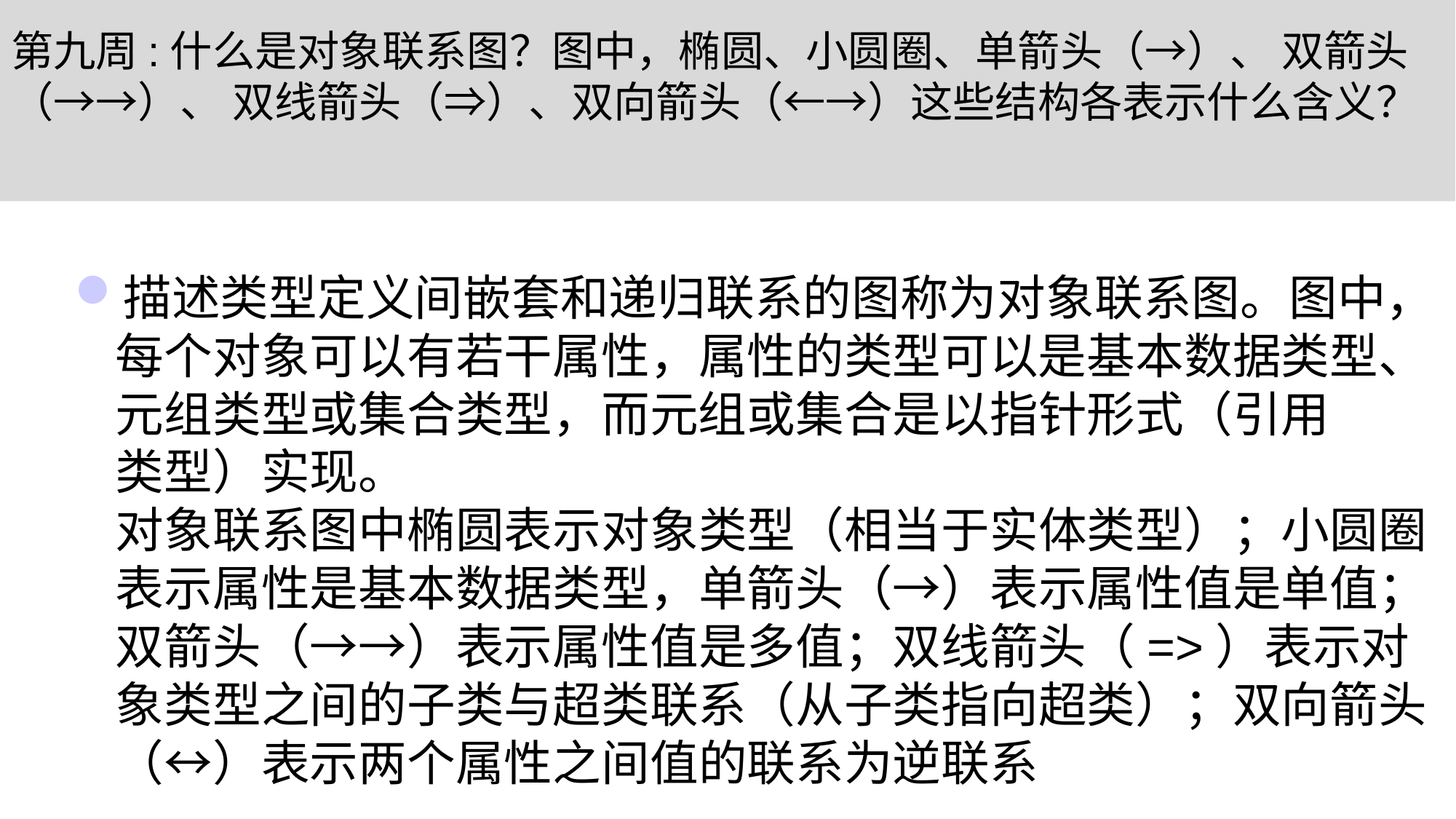

# 第九周:什么是对象联系图？图中，椭圆、小圆圈、单箭头（→）、 双箭头（→→）、 双线箭头（⇒）、双向箭头（←→）这些结构各表示什么含义？
描述类型定义间嵌套和递归联系的图称为对象联系图。图中，每个对象可以有若干属性，属性的类型可以是基本数据类型、元组类型或集合类型，而元组或集合是以指针形式（引用
类型）实现。
对象联系图中椭圆表示对象类型（相当于实体类型）；小圆圈表示属性是基本数据类型，单箭头（→）表示属性值是单值；双箭头（→→）表示属性值是多值；双线箭头（=>）表示对象类型之间的子类与超类联系（从子类指向超类）；双向箭头（↔）表示两个属性之间值的联系为逆联系